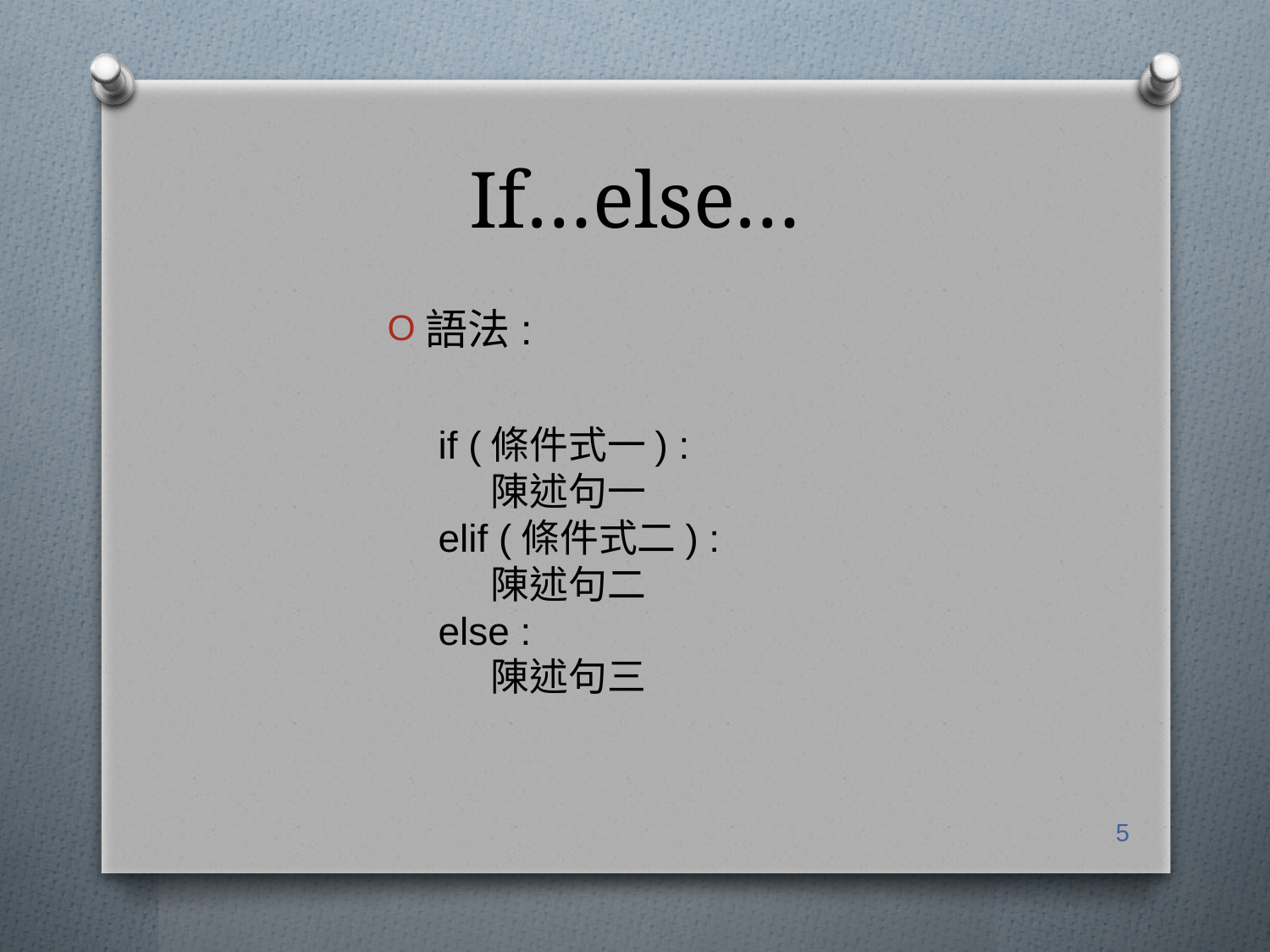

# If…else…
語法:

if (條件式一) :
    陳述句一
elif (條件式二) :
    陳述句二
else :
    陳述句三

5